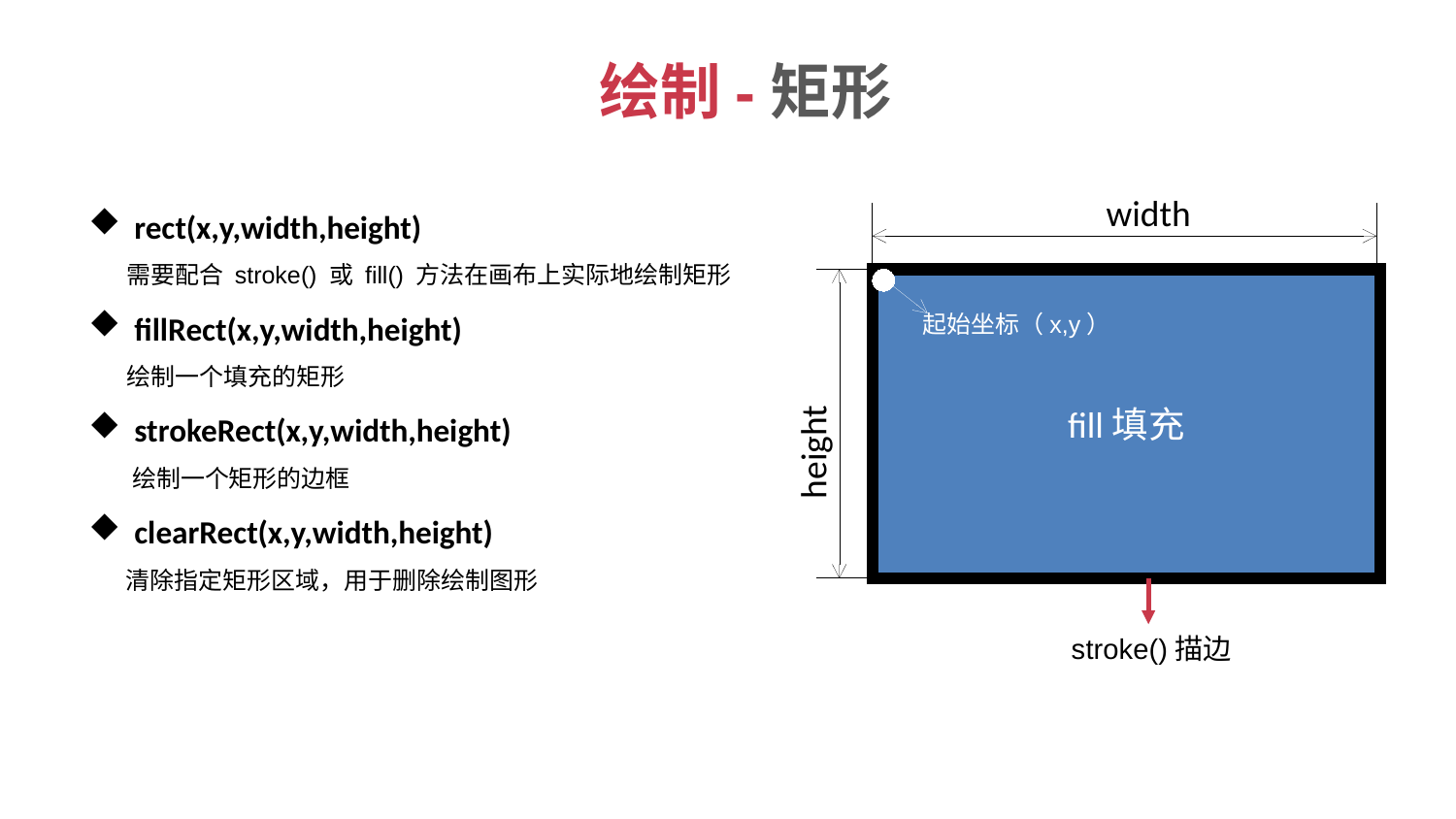

绘制-矩形
rect(x,y,width,height)
      需要配合 stroke() 或 fill() 方法在画布上实际地绘制矩形
fillRect(x,y,width,height)
      绘制一个填充的矩形
strokeRect(x,y,width,height)
       绘制一个矩形的边框
clearRect(x,y,width,height)
       清除指定矩形区域，用于删除绘制图形

width
fill填充

起始坐标（x,y）
height
stroke()描边